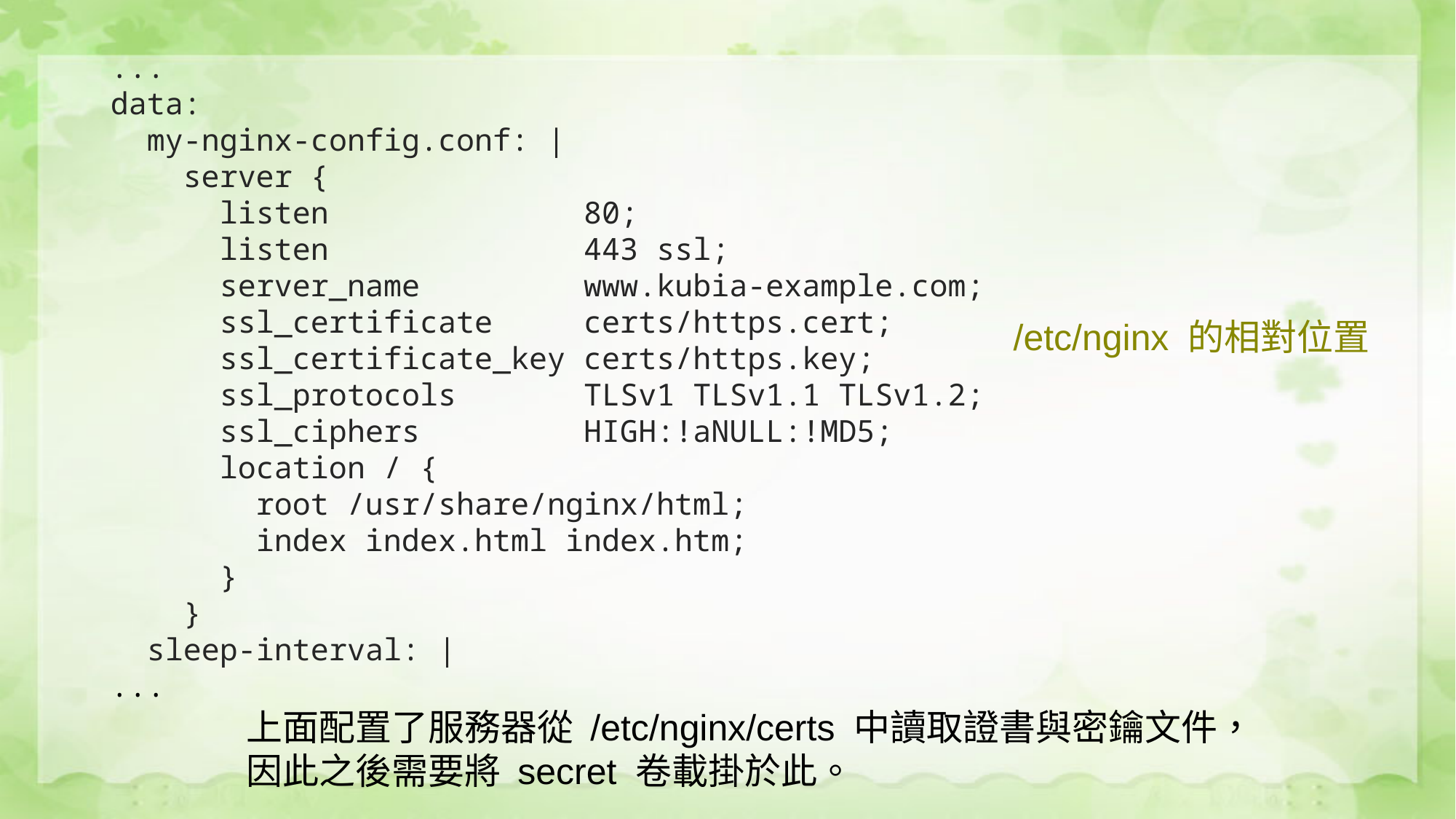

...
data:
  my-nginx-config.conf: |
    server {
      listen              80;
      listen              443 ssl;
      server_name         www.kubia-example.com;
      ssl_certificate     certs/https.cert;
      ssl_certificate_key certs/https.key;
      ssl_protocols       TLSv1 TLSv1.1 TLSv1.2;
      ssl_ciphers         HIGH:!aNULL:!MD5;
      location / {
        root /usr/share/nginx/html;
        index index.html index.htm;
      }
    }
  sleep-interval: |
...

/etc/nginx 的相對位置
上面配置了服務器從 /etc/nginx/certs 中讀取證書與密鑰文件，
因此之後需要將 secret 卷載掛於此。